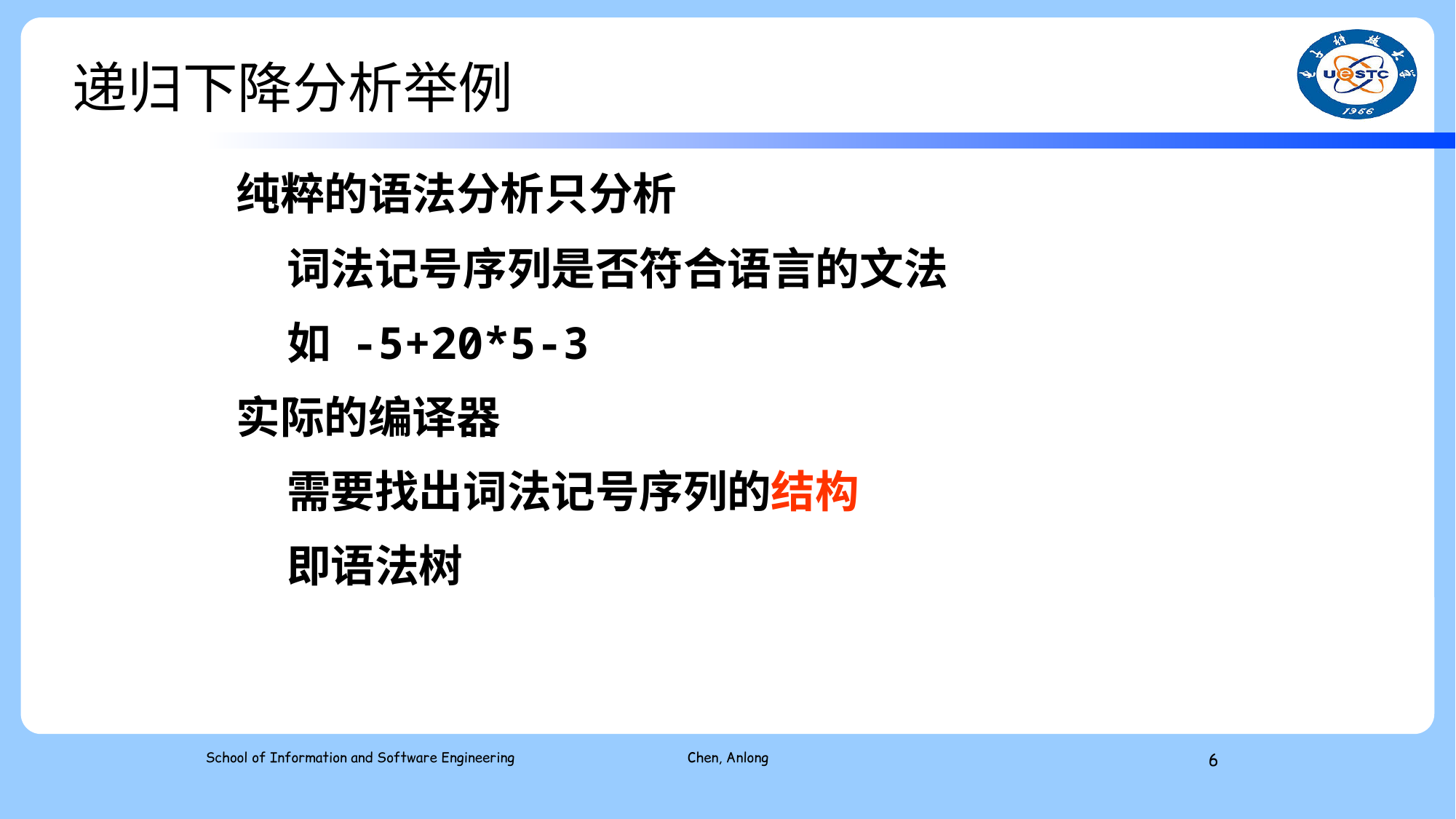

递归下降分析举例
纯粹的语法分析只分析
    词法记号序列是否符合语言的文法
    如 -5+20*5-3
实际的编译器
    需要找出词法记号序列的结构
    即语法树
  School of Information and Software Engineering
Chen, Anlong
6